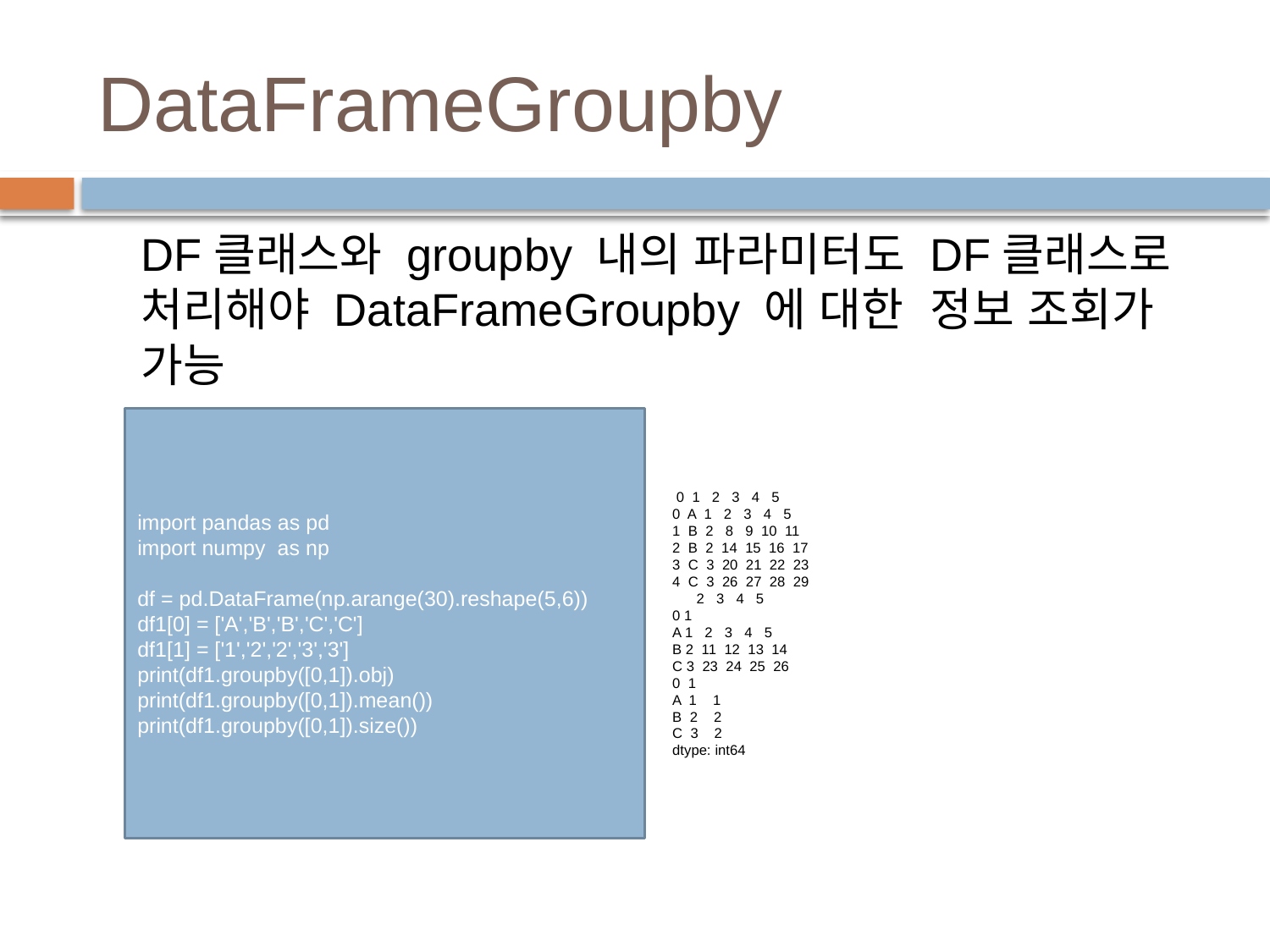

# DataFrameGroupby
DF클래스와 groupby 내의 파라미터도 DF클래스로 처리해야 DataFrameGroupby 에 대한  정보 조회가 가능
import pandas as pd
import numpy  as np

df = pd.DataFrame(np.arange(30).reshape(5,6))
df1[0] = ['A','B','B','C','C']
df1[1] = ['1','2','2','3','3']
print(df1.groupby([0,1]).obj)
print(df1.groupby([0,1]).mean())
print(df1.groupby([0,1]).size())
 0  1   2   3   4   5
0  A  1   2   3   4   5
1  B  2   8   9  10  11
2  B  2  14  15  16  17
3  C  3  20  21  22  23
4  C  3  26  27  28  29
      2   3   4   5
0 1
A 1   2   3   4   5
B 2  11  12  13  14
C 3  23  24  25  26
0  1
A  1    1
B  2    2
C  3    2
dtype: int64